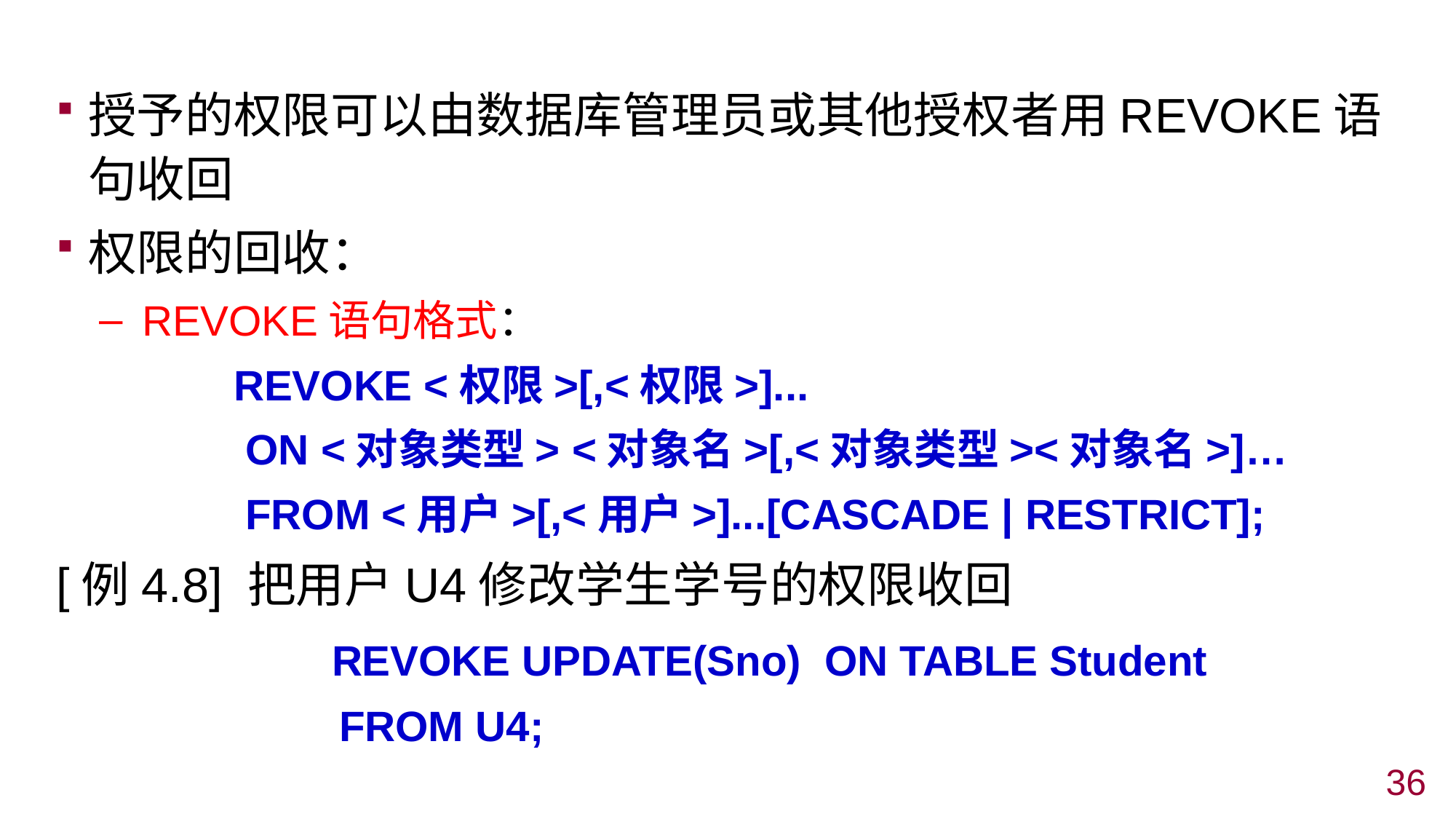

授予的权限可以由数据库管理员或其他授权者用REVOKE语句收回
权限的回收：
REVOKE语句格式：
               REVOKE <权限>[,<权限>]...
                ON <对象类型> <对象名>[,<对象类型><对象名>]…
                FROM <用户>[,<用户>]...[CASCADE | RESTRICT];
[例4.8] 把用户U4修改学生学号的权限收回
		          REVOKE UPDATE(Sno)  ON TABLE Student
		            FROM U4;
36